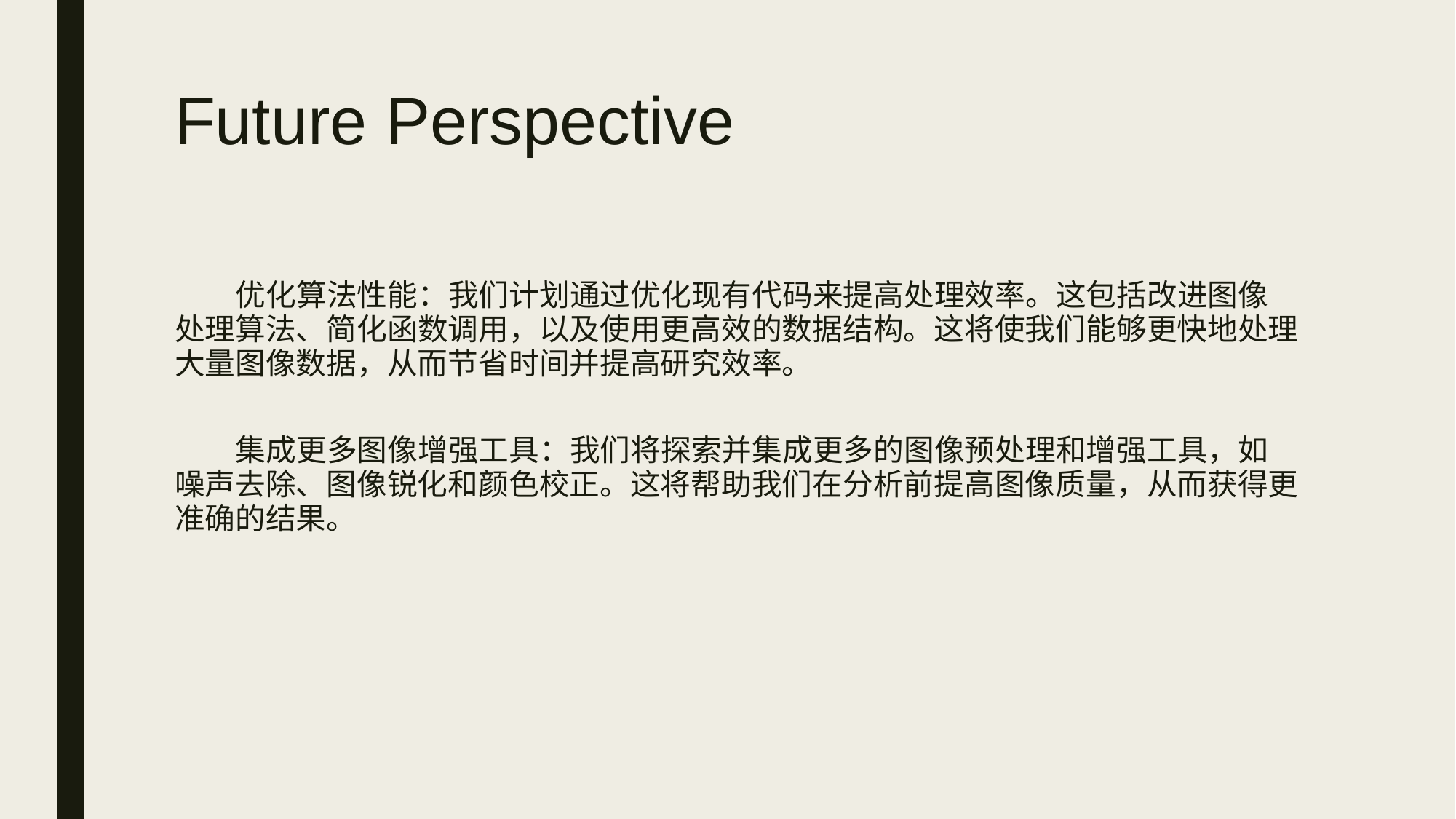

# Future Perspective
        优化算法性能：我们计划通过优化现有代码来提高处理效率。这包括改进图像处理算法、简化函数调用，以及使用更高效的数据结构。这将使我们能够更快地处理大量图像数据，从而节省时间并提高研究效率。
        集成更多图像增强工具：我们将探索并集成更多的图像预处理和增强工具，如噪声去除、图像锐化和颜色校正。这将帮助我们在分析前提高图像质量，从而获得更准确的结果。